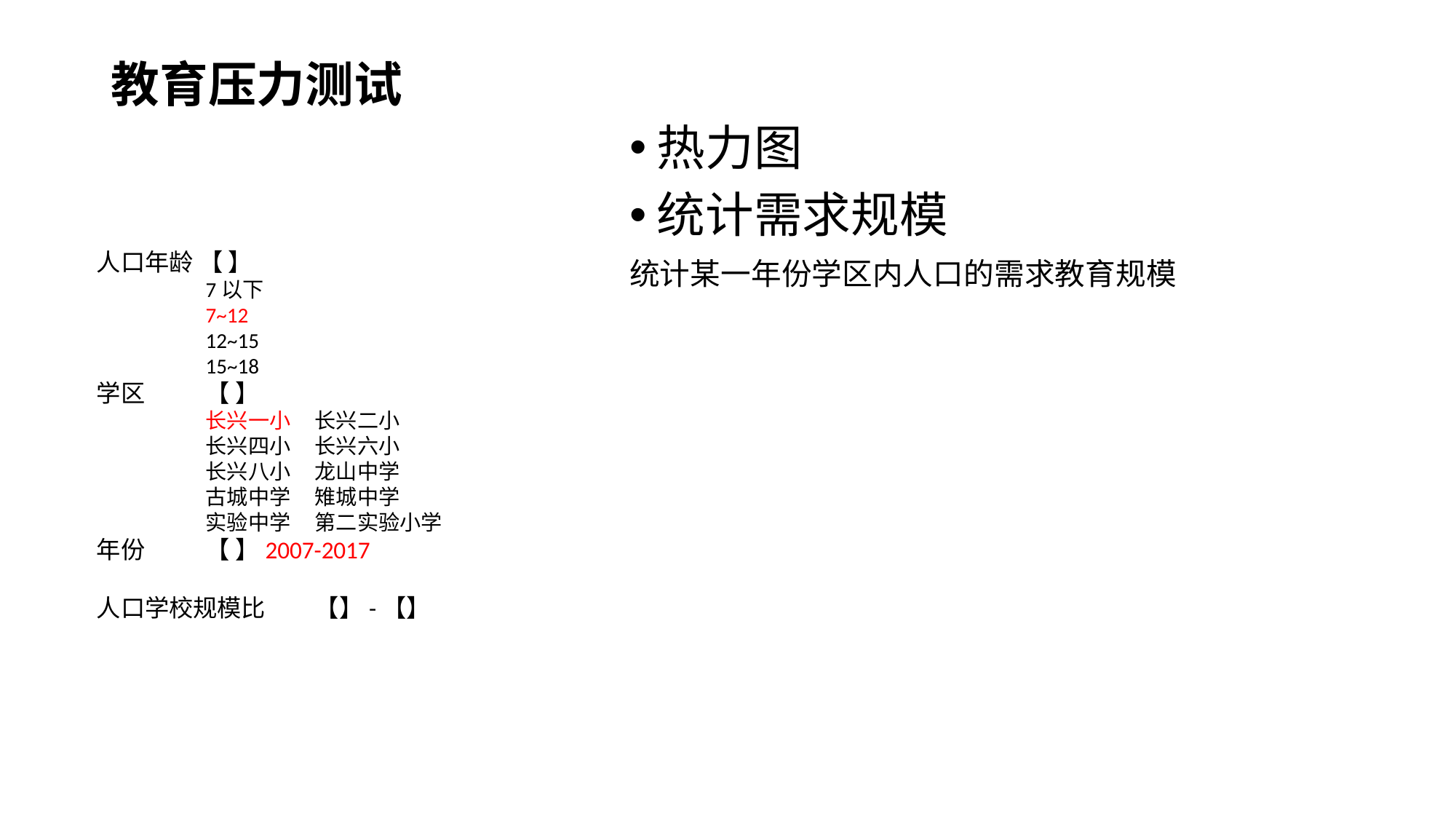

# 教育压力测试
热力图
统计需求规模
统计某一年份学区内人口的需求教育规模
人口年龄 【 】
	7以下
	7~12
	12~15
	15~18
学区	【 】
	长兴一小	长兴二小
	长兴四小	长兴六小
	长兴八小	龙山中学
	古城中学	雉城中学
	实验中学	第二实验小学
年份	【 】2007-2017

人口学校规模比	【】-【】